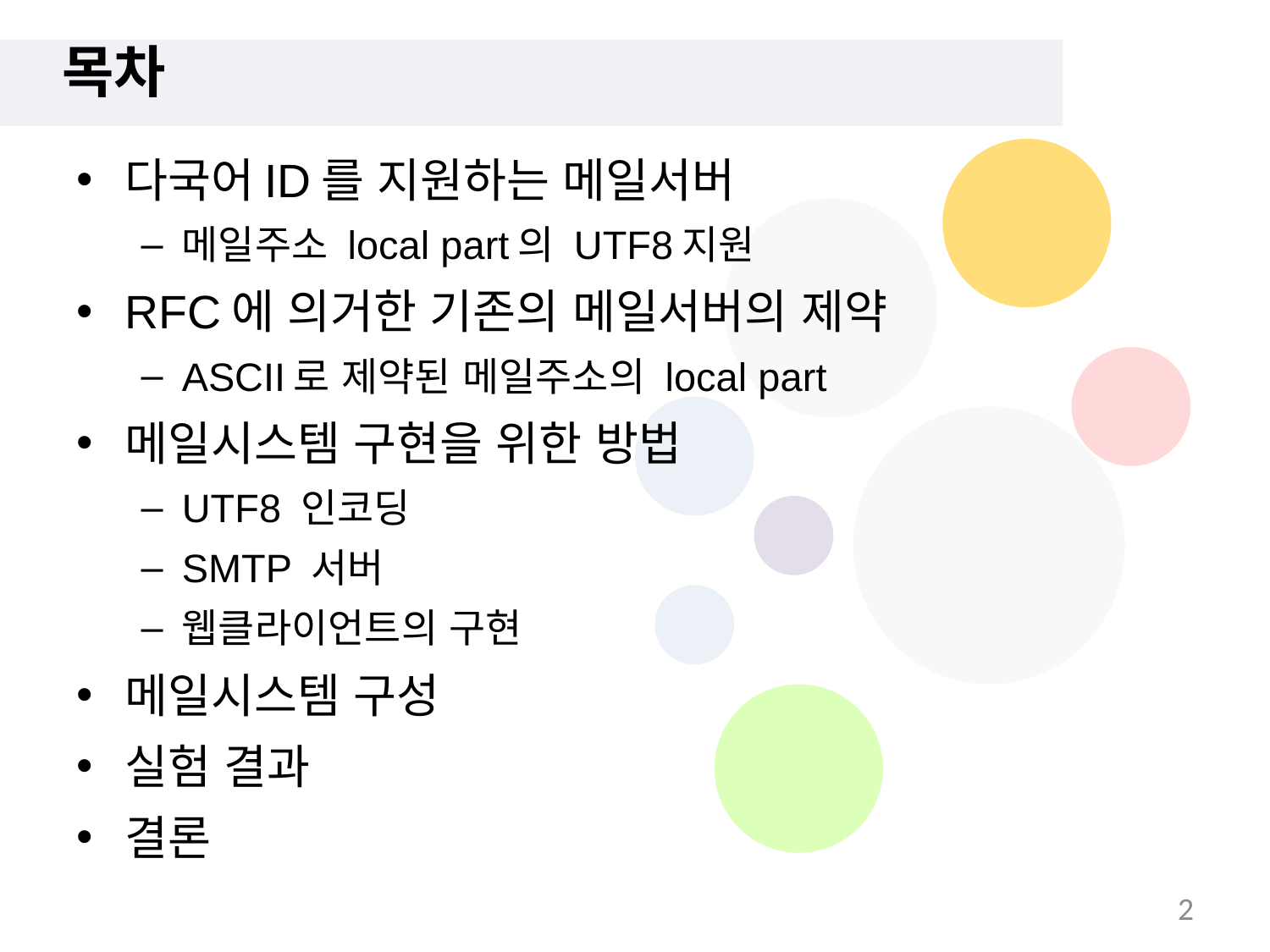

목차

다국어ID를 지원하는 메일서버
메일주소 local part의 UTF8지원
RFC에 의거한 기존의 메일서버의 제약
ASCII로 제약된 메일주소의 local part
메일시스템 구현을 위한 방법
UTF8 인코딩
SMTP 서버
웹클라이언트의 구현
메일시스템 구성
실험 결과
결론

2